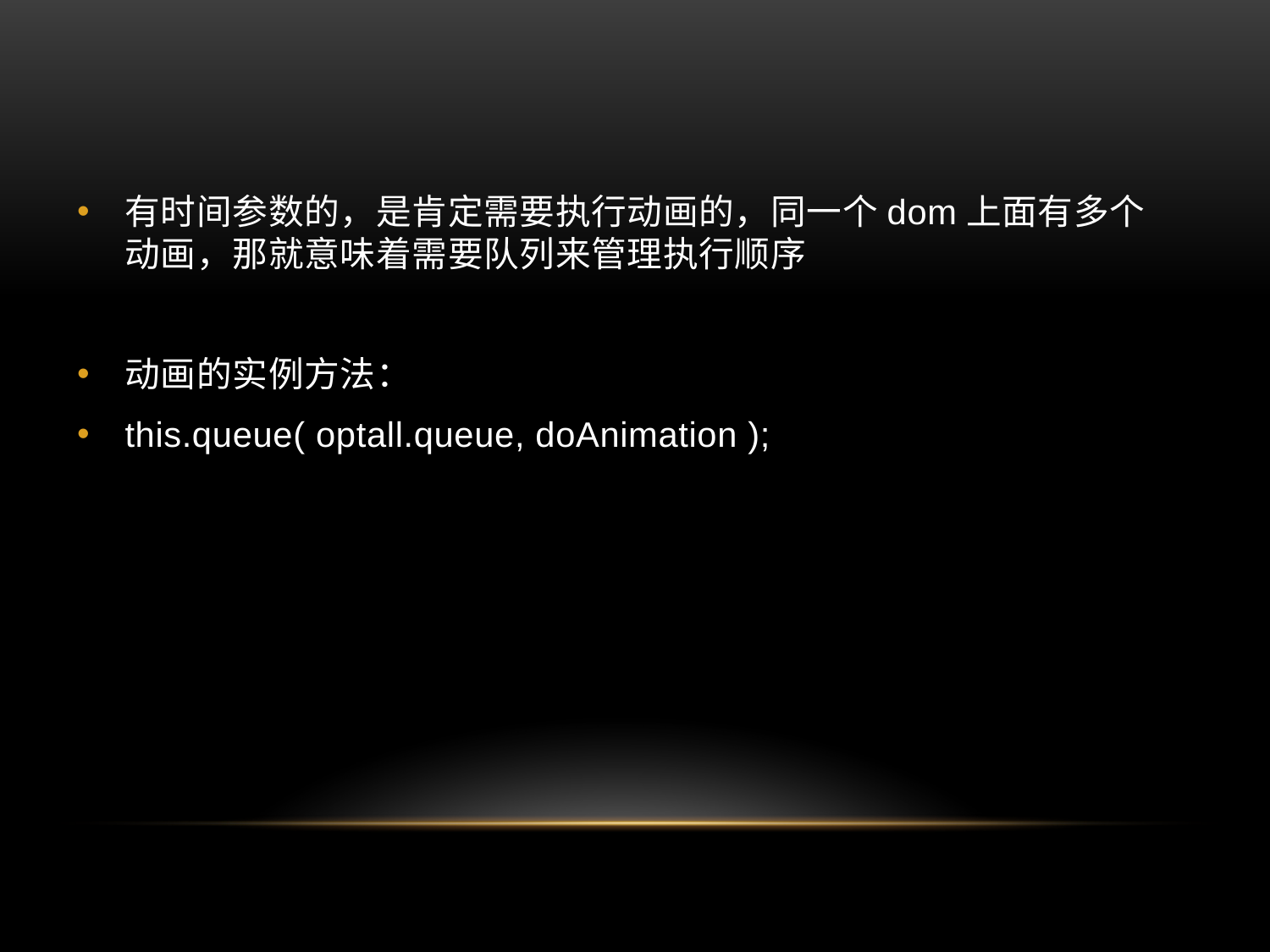

有时间参数的，是肯定需要执行动画的，同一个dom上面有多个动画，那就意味着需要队列来管理执行顺序

动画的实例方法：
this.queue( optall.queue, doAnimation );